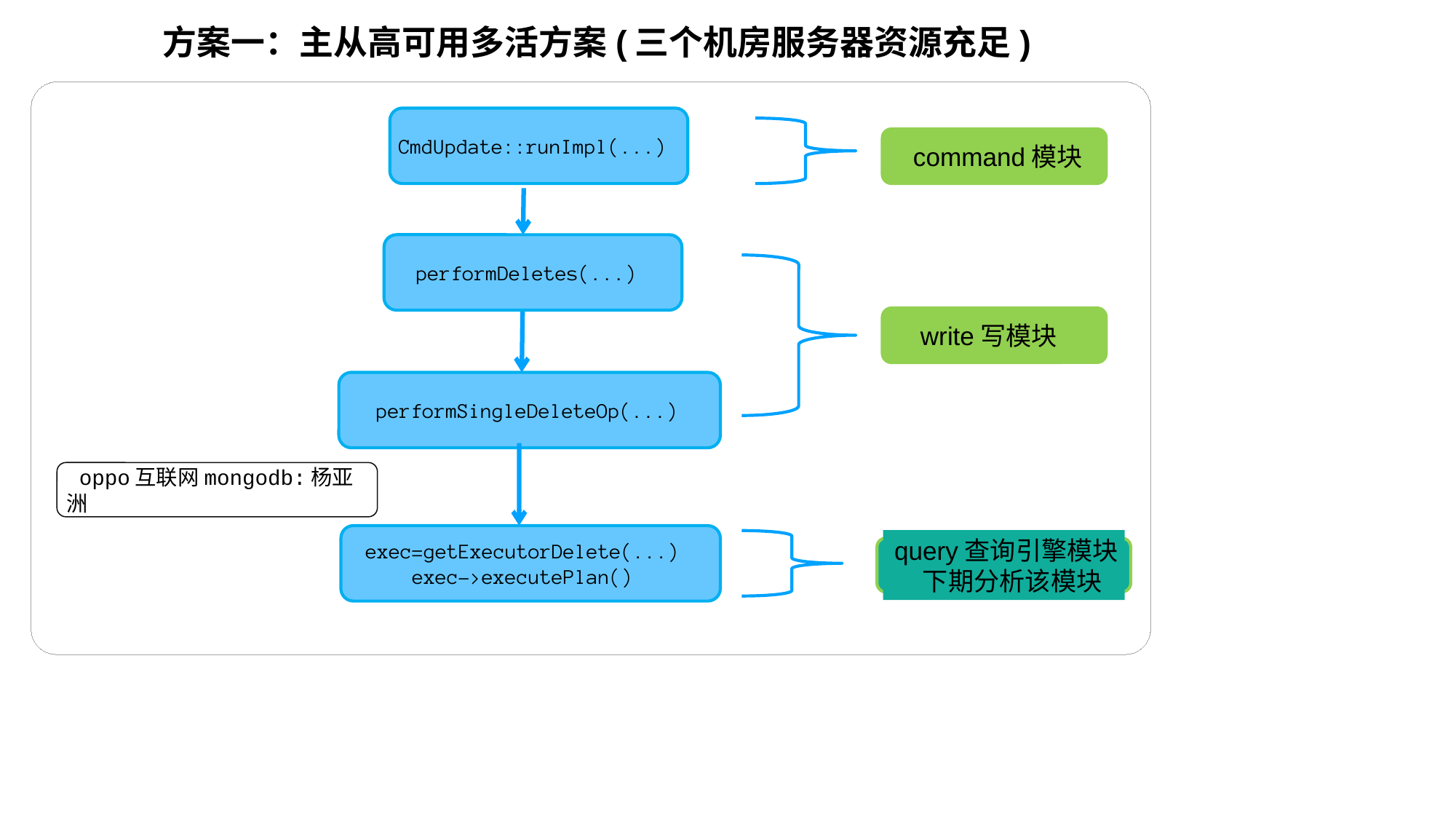

方案一：主从高可用多活方案(三个机房服务器资源充足)

CmdUpdate::runImpl(...)

   command模块

performDeletes(...)

    write写模块

 performSingleDeleteOp(...)

 oppo互联网mongodb:杨亚洲

exec=getExecutorDelete(...)
exec->executePlan()
 query查询引擎模块
     下期分析该模块